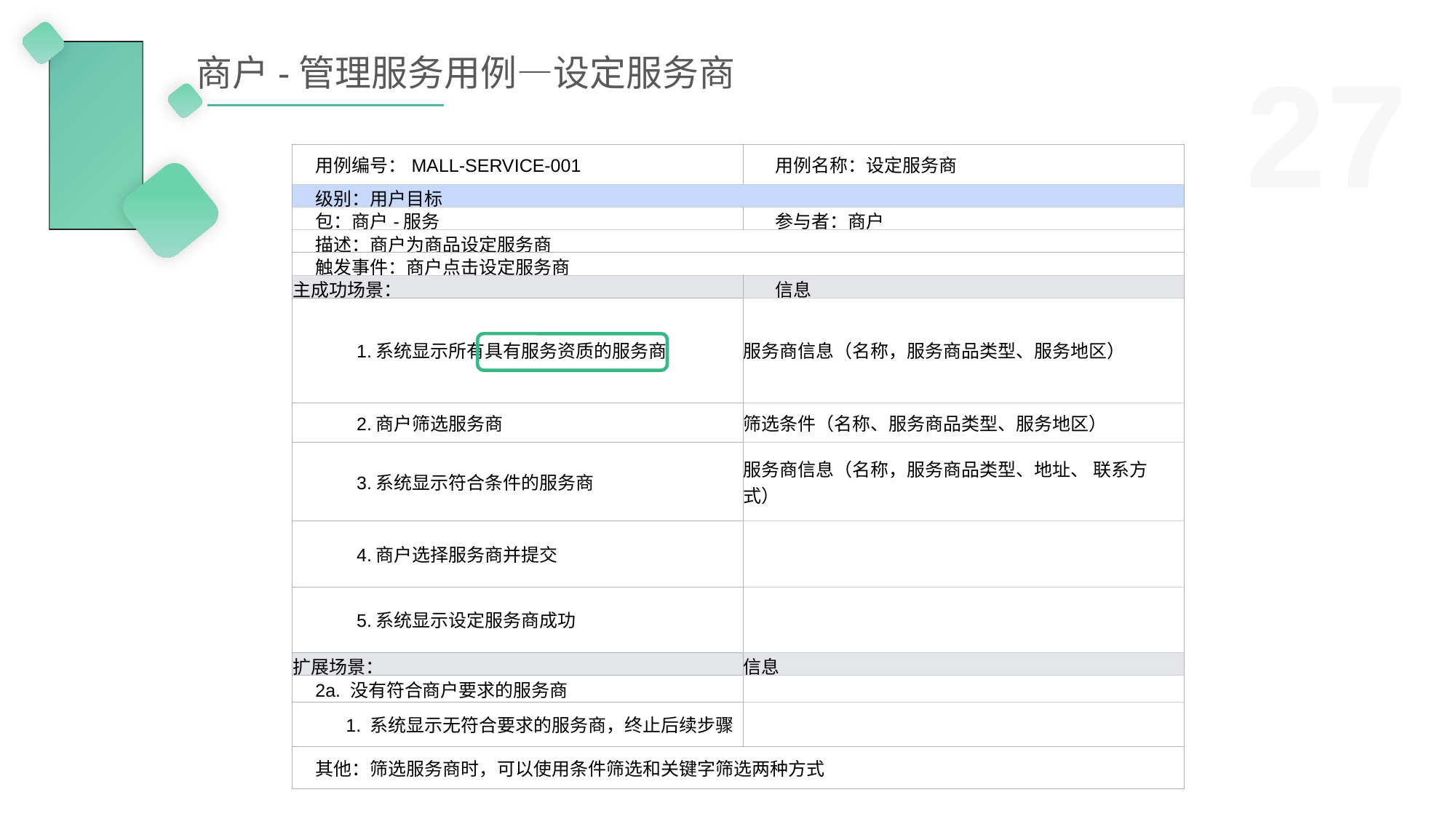

商户-管理服务用例—设定服务商
| 用例编号：MALL-SERVICE-001 | 用例名称：设定服务商 |
| --- | --- |
| 级别：用户目标 |  |
| 包：商户-服务 | 参与者：商户 |
| 描述：商户为商品设定服务商 |  |
| 触发事件：商户点击设定服务商 |  |
| 主成功场景： | 信息 |
| 1.系统显示所有具有服务资质的服务商 | 服务商信息（名称，服务商品类型、服务地区） |
| 2.商户筛选服务商 | 筛选条件（名称、服务商品类型、服务地区） |
| 3.系统显示符合条件的服务商 | 服务商信息（名称，服务商品类型、地址、 联系方式） |
| 4.商户选择服务商并提交 |  |
| 5.系统显示设定服务商成功 |  |
| 扩展场景： | 信息 |
| 2a. 没有符合商户要求的服务商 |  |
| 1. 系统显示无符合要求的服务商，终止后续步骤 |  |
| 其他：筛选服务商时，可以使用条件筛选和关键字筛选两种方式 |  |